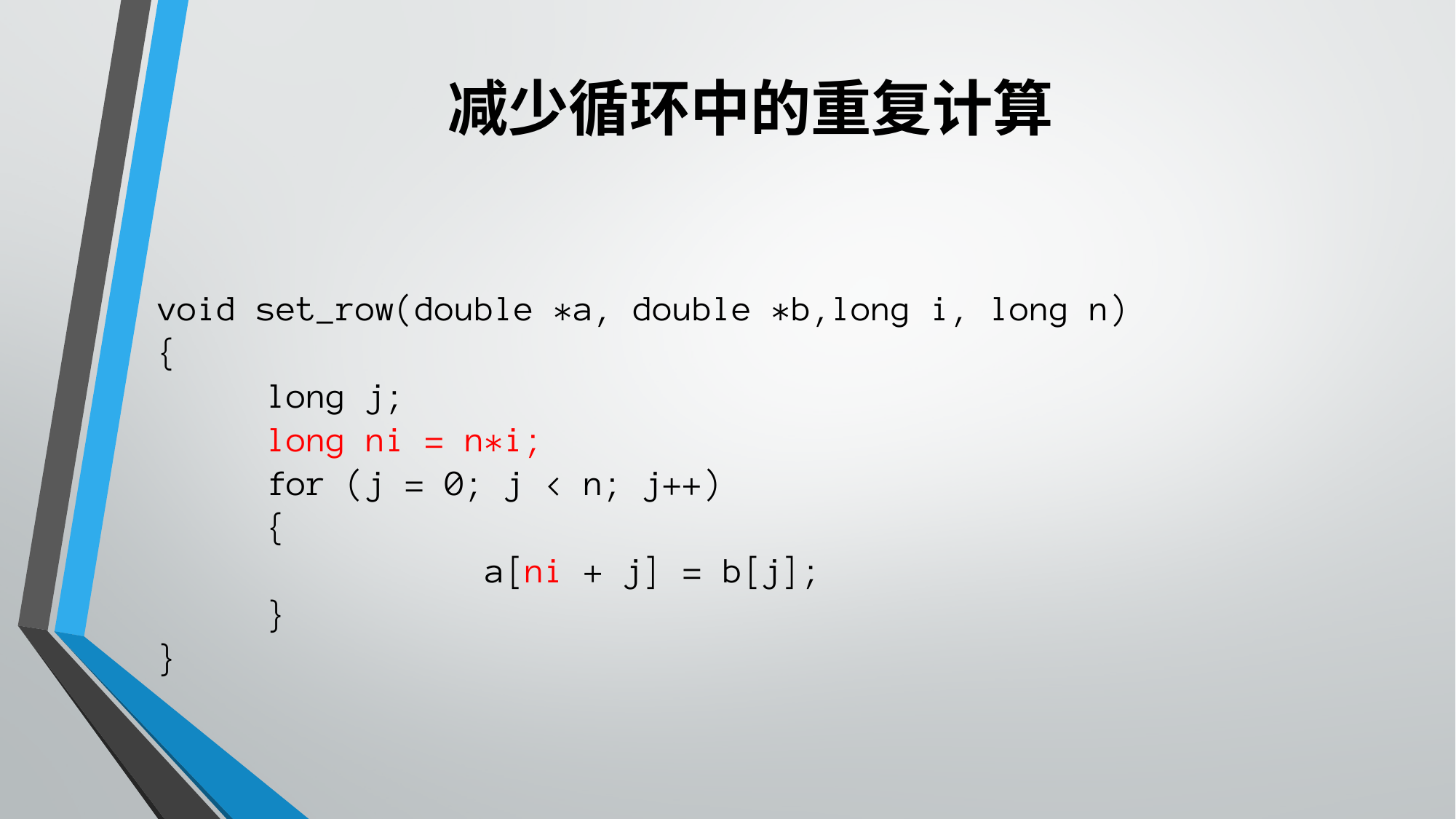

# 减少循环中的重复计算

void set_row(double *a, double *b,long i, long n)
{
	long j;
	long ni = n*i;
	for (j = 0; j < n; j++)
	{
			a[ni + j] = b[j];
	}
}